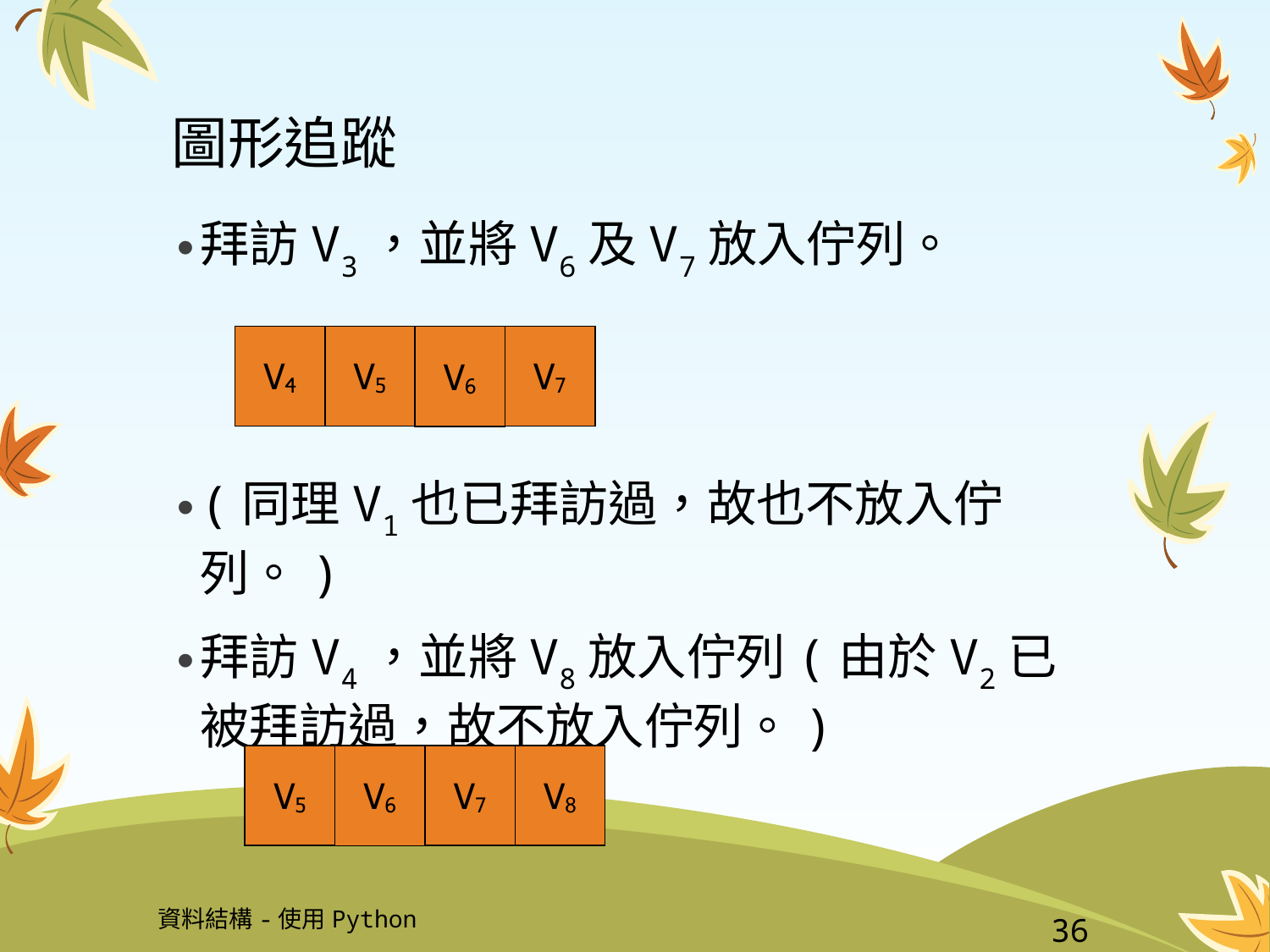

# 圖形追蹤
拜訪V3，並將V6及V7放入佇列。

(同理V1也已拜訪過，故也不放入佇列。)
拜訪V4，並將V8放入佇列(由於V2已被拜訪過，故不放入佇列。)

V4
V5
V7
V6
V5
V7
V8
V6
資料結構-使用Python
36